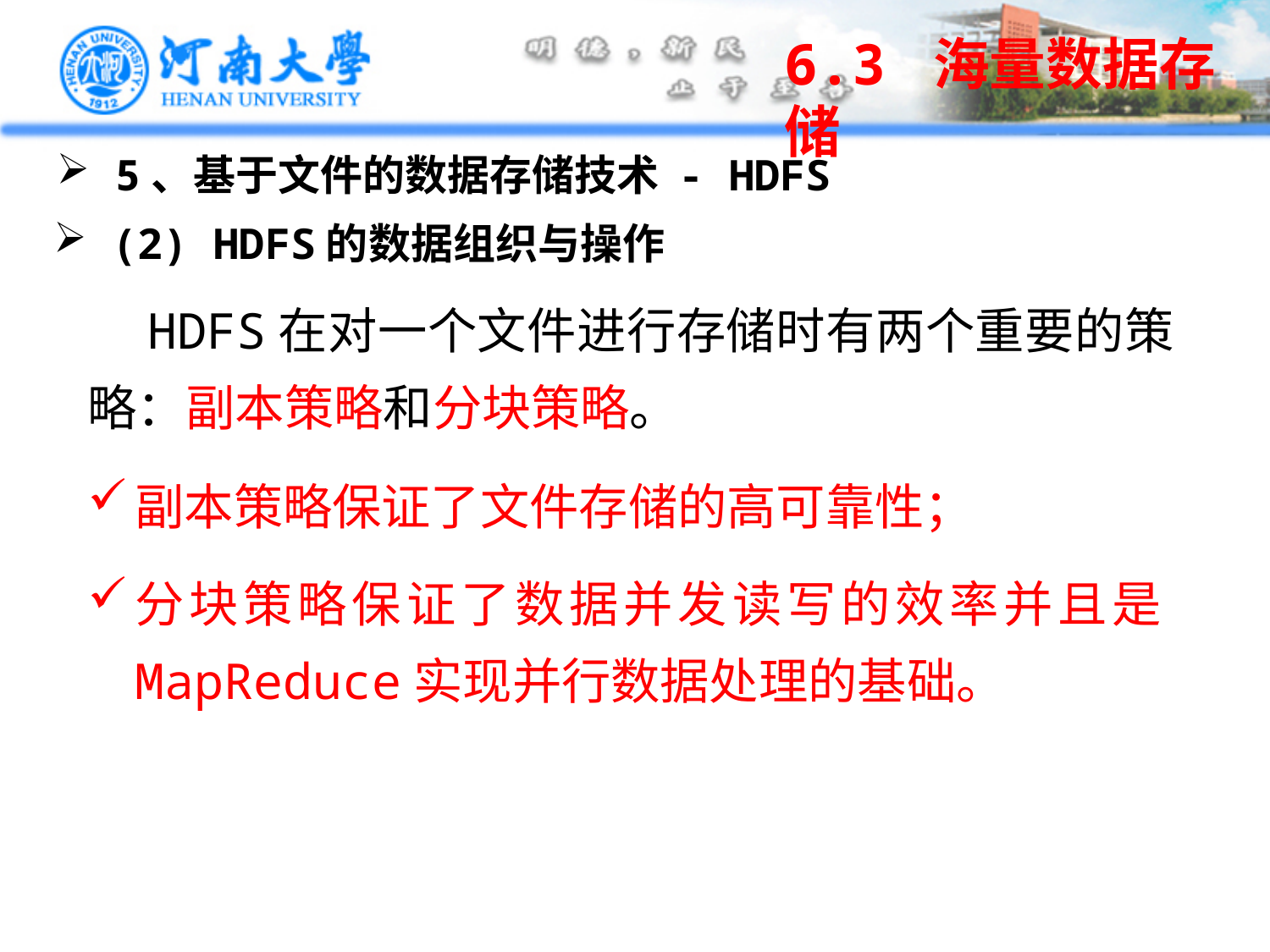

6.3 海量数据存储
 5、基于文件的数据存储技术 - HDFS

 (2) HDFS的数据组织与操作

  HDFS在对一个文件进行存储时有两个重要的策略：副本策略和分块策略。
副本策略保证了文件存储的高可靠性；
分块策略保证了数据并发读写的效率并且是MapReduce实现并行数据处理的基础。